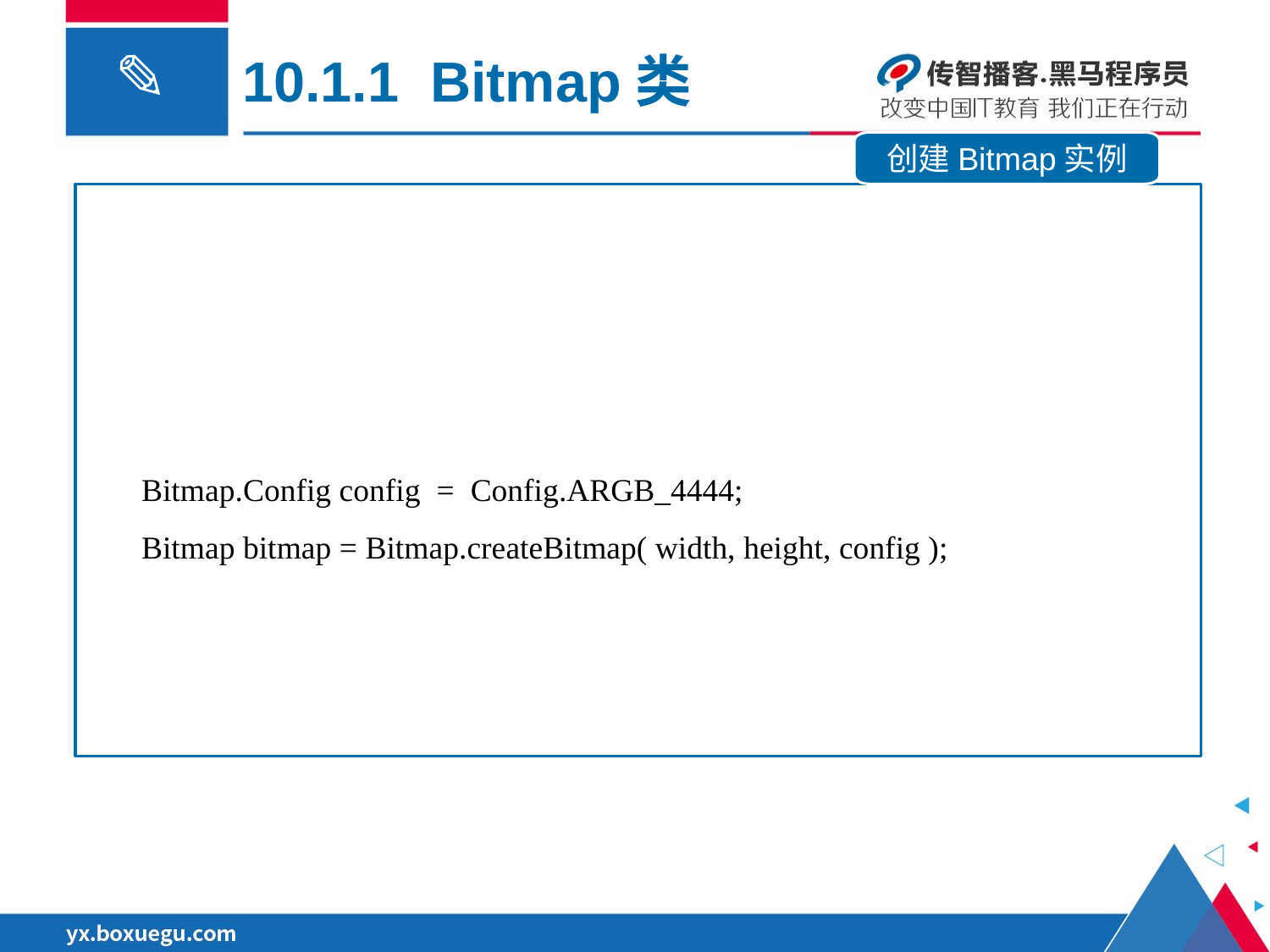

10.1.1  Bitmap类

创建Bitmap实例

    Bitmap.Config config  =  Config.ARGB_4444;
    Bitmap bitmap = Bitmap.createBitmap( width, height, config );